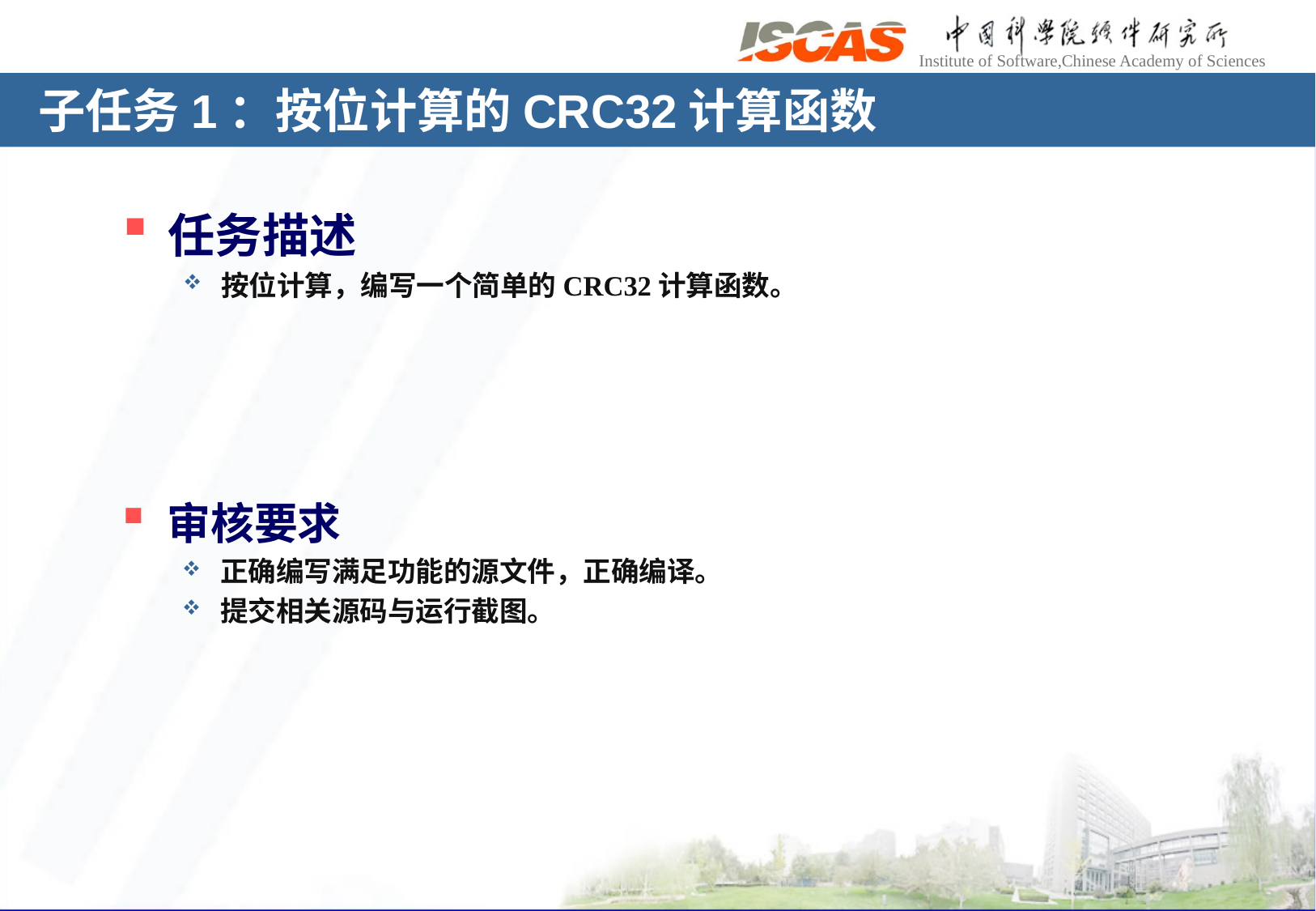

# 子任务1：按位计算的CRC32计算函数
任务描述
按位计算，编写一个简单的CRC32计算函数。
审核要求
正确编写满足功能的源文件，正确编译。
提交相关源码与运行截图。